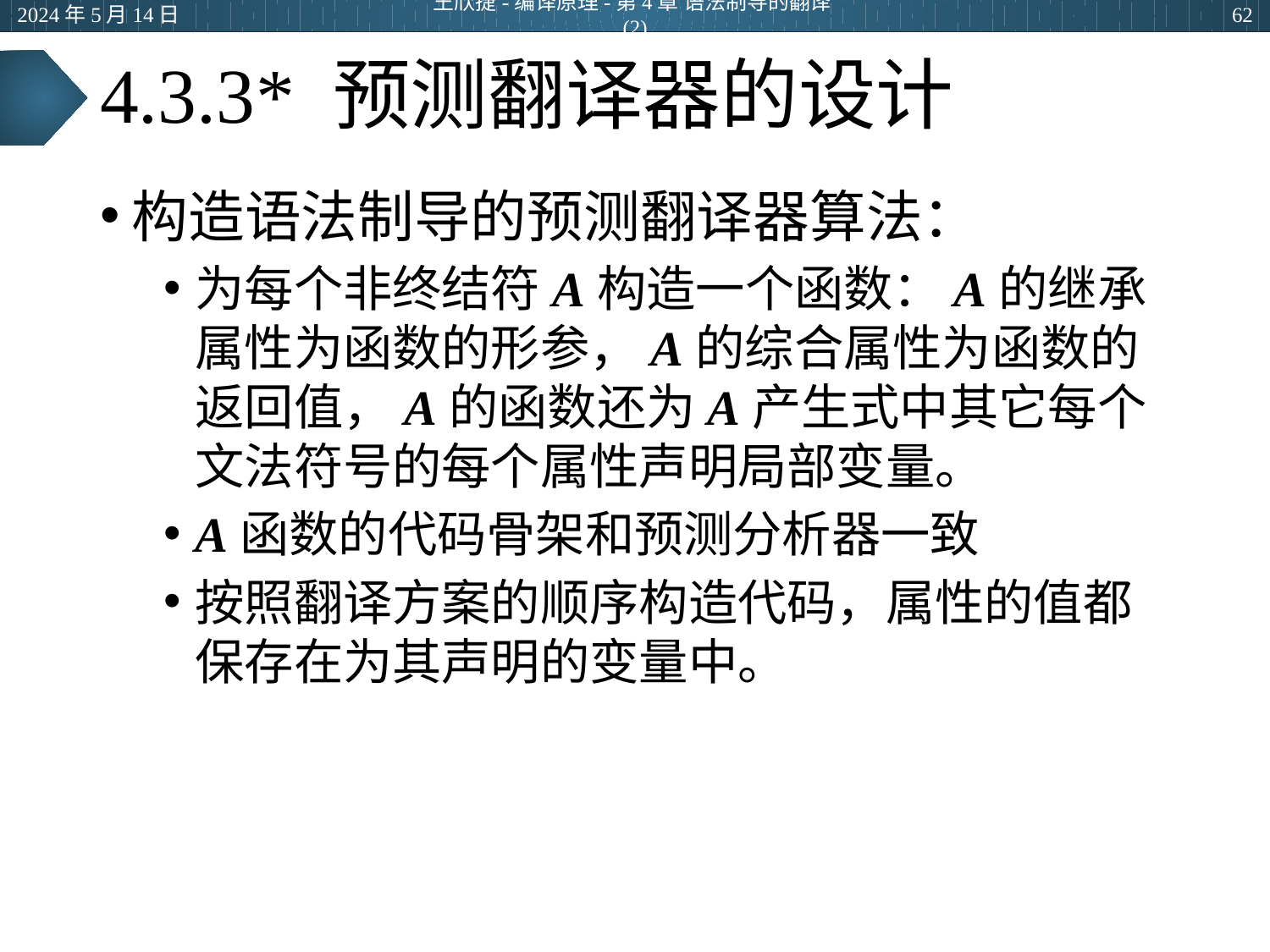

2024年5月14日
王欣捷-编译原理-第4章 语法制导的翻译(2)
62
# 4.3.3* 预测翻译器的设计
构造语法制导的预测翻译器算法：
为每个非终结符A构造一个函数：A的继承属性为函数的形参，A的综合属性为函数的返回值，A的函数还为A产生式中其它每个文法符号的每个属性声明局部变量。
A函数的代码骨架和预测分析器一致
按照翻译方案的顺序构造代码，属性的值都保存在为其声明的变量中。